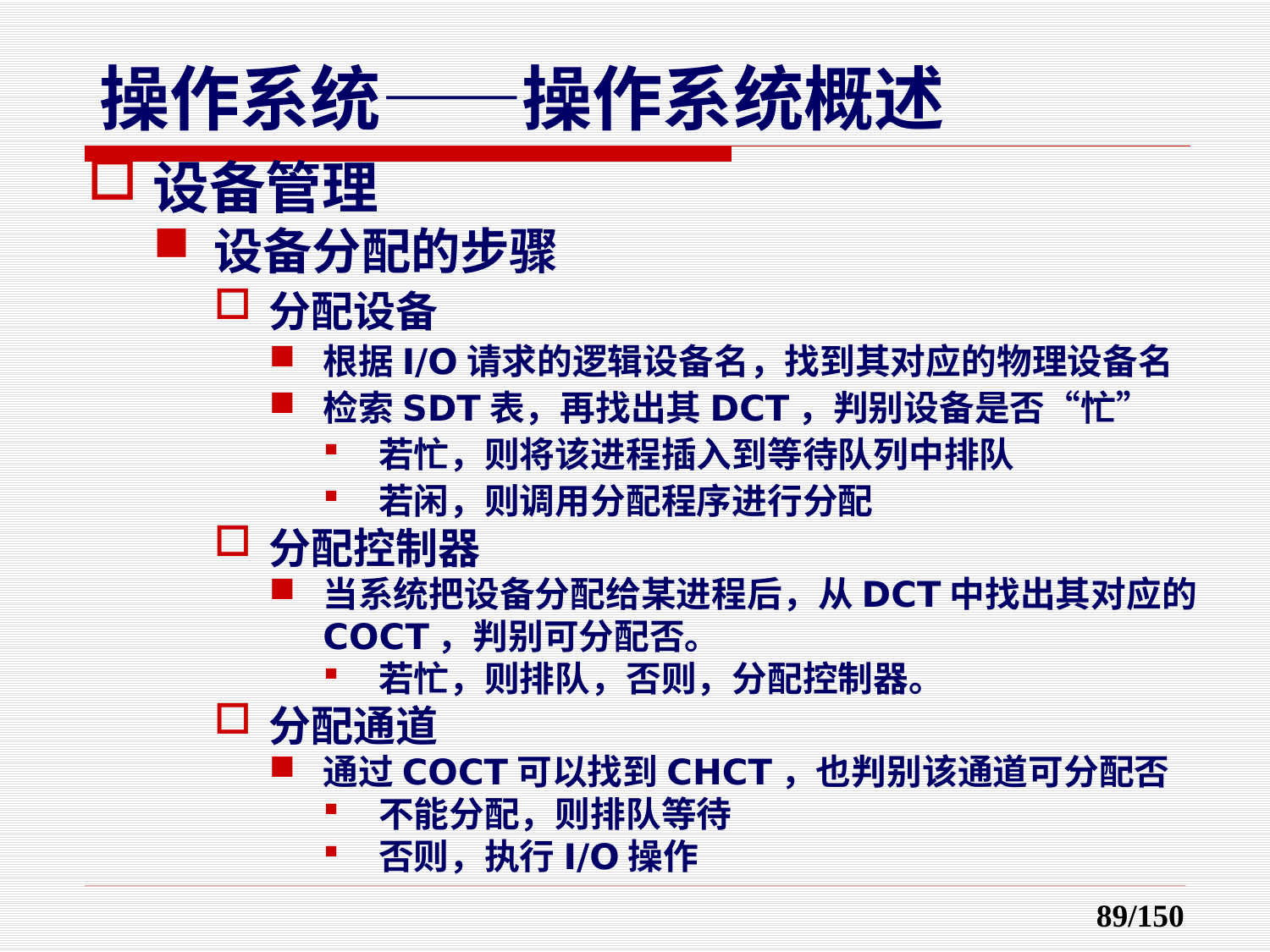

设备管理
设备分配的步骤
分配设备
根据I/O请求的逻辑设备名，找到其对应的物理设备名
检索SDT表，再找出其DCT，判别设备是否“忙”
若忙，则将该进程插入到等待队列中排队
若闲，则调用分配程序进行分配
分配控制器
当系统把设备分配给某进程后，从DCT中找出其对应的COCT，判别可分配否。
若忙，则排队，否则，分配控制器。
分配通道
通过COCT可以找到CHCT，也判别该通道可分配否
不能分配，则排队等待
否则，执行I/O操作